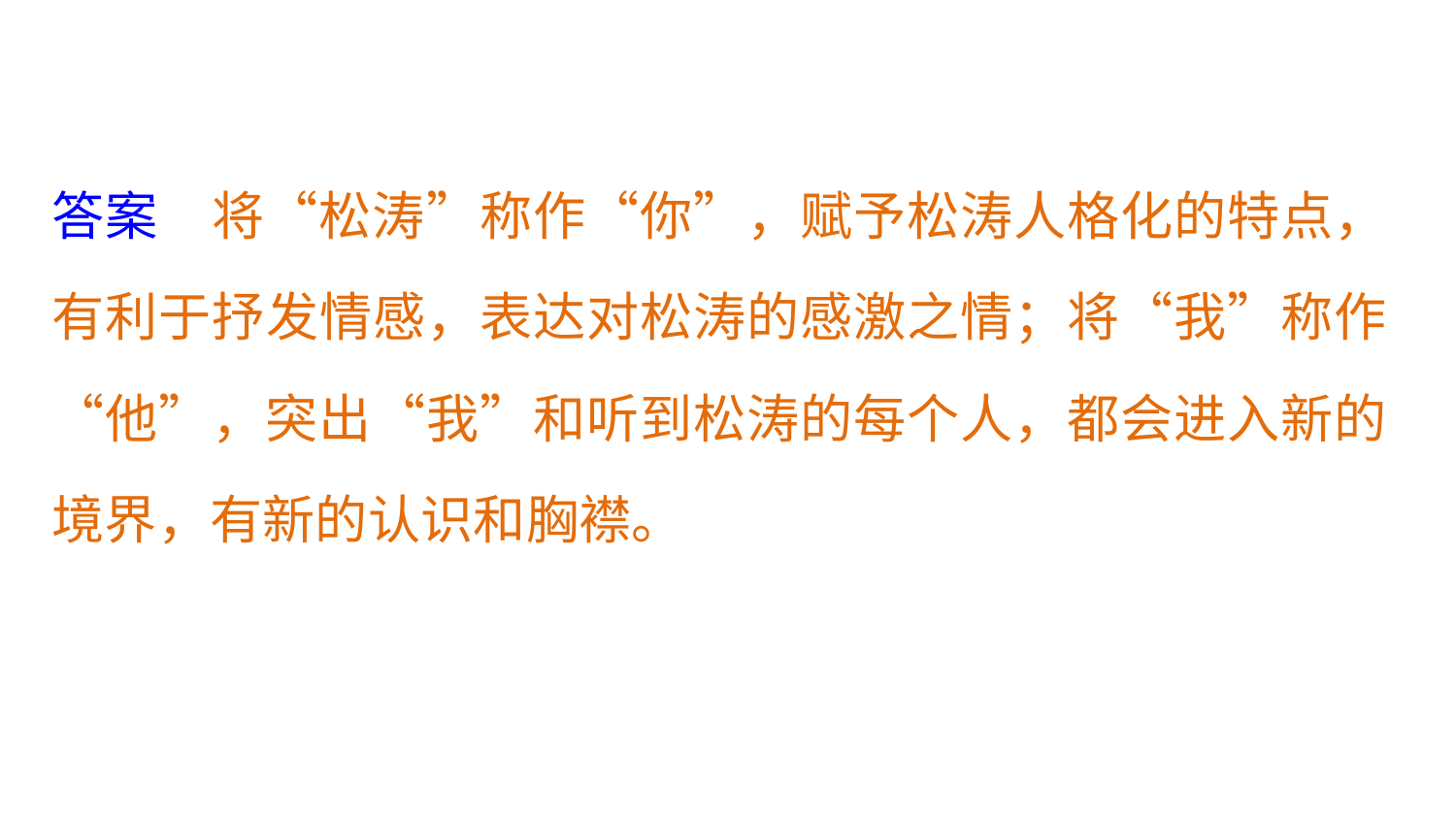

答案　将“松涛”称作“你”，赋予松涛人格化的特点，有利于抒发情感，表达对松涛的感激之情；将“我”称作“他”，突出“我”和听到松涛的每个人，都会进入新的境界，有新的认识和胸襟。